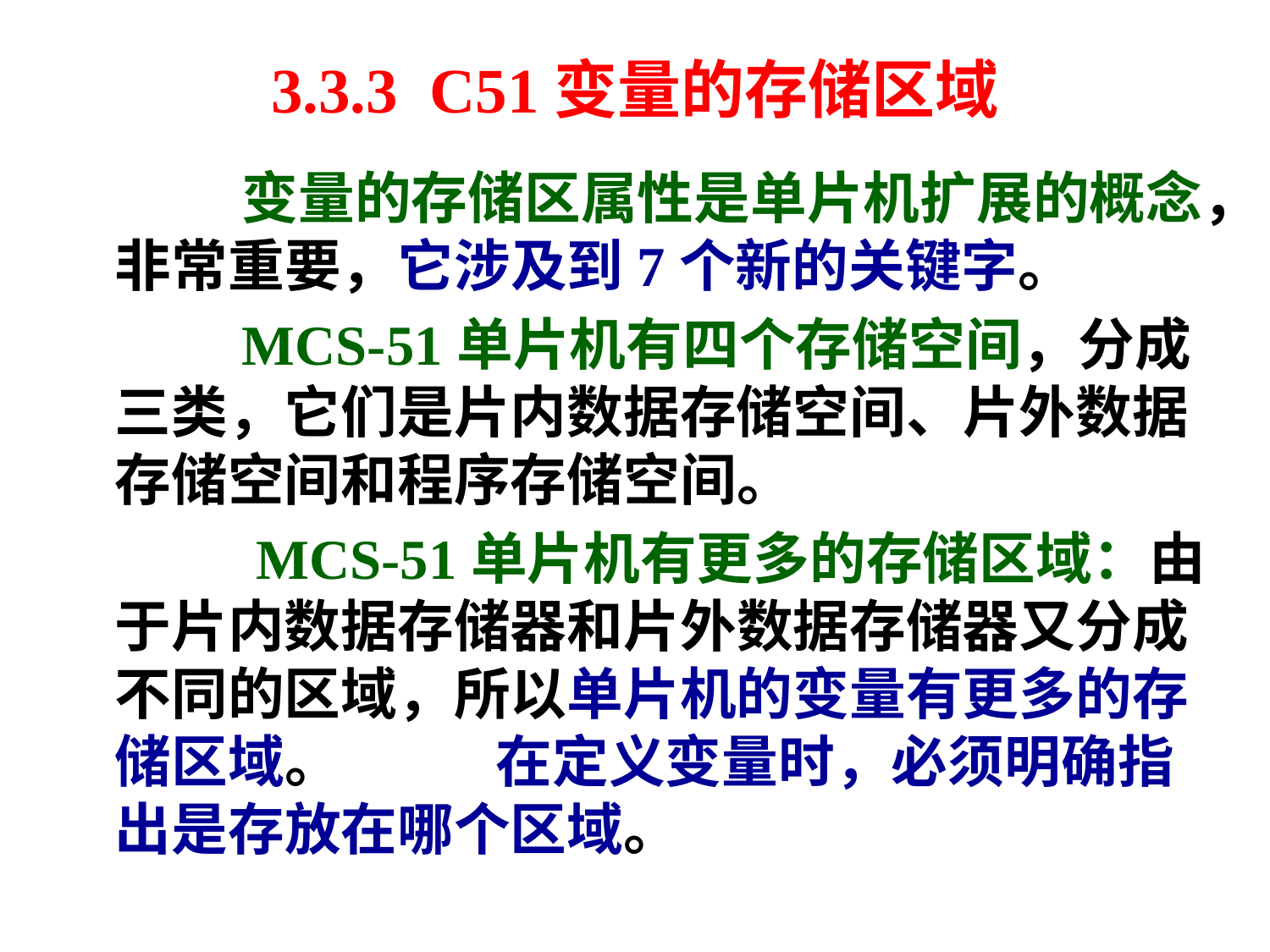

# 3.3.3  C51变量的存储区域
		变量的存储区属性是单片机扩展的概念，非常重要，它涉及到7个新的关键字。
		MCS-51单片机有四个存储空间，分成三类，它们是片内数据存储空间、片外数据存储空间和程序存储空间。
		 MCS-51单片机有更多的存储区域：由于片内数据存储器和片外数据存储器又分成不同的区域，所以单片机的变量有更多的存储区域。		在定义变量时，必须明确指出是存放在哪个区域。